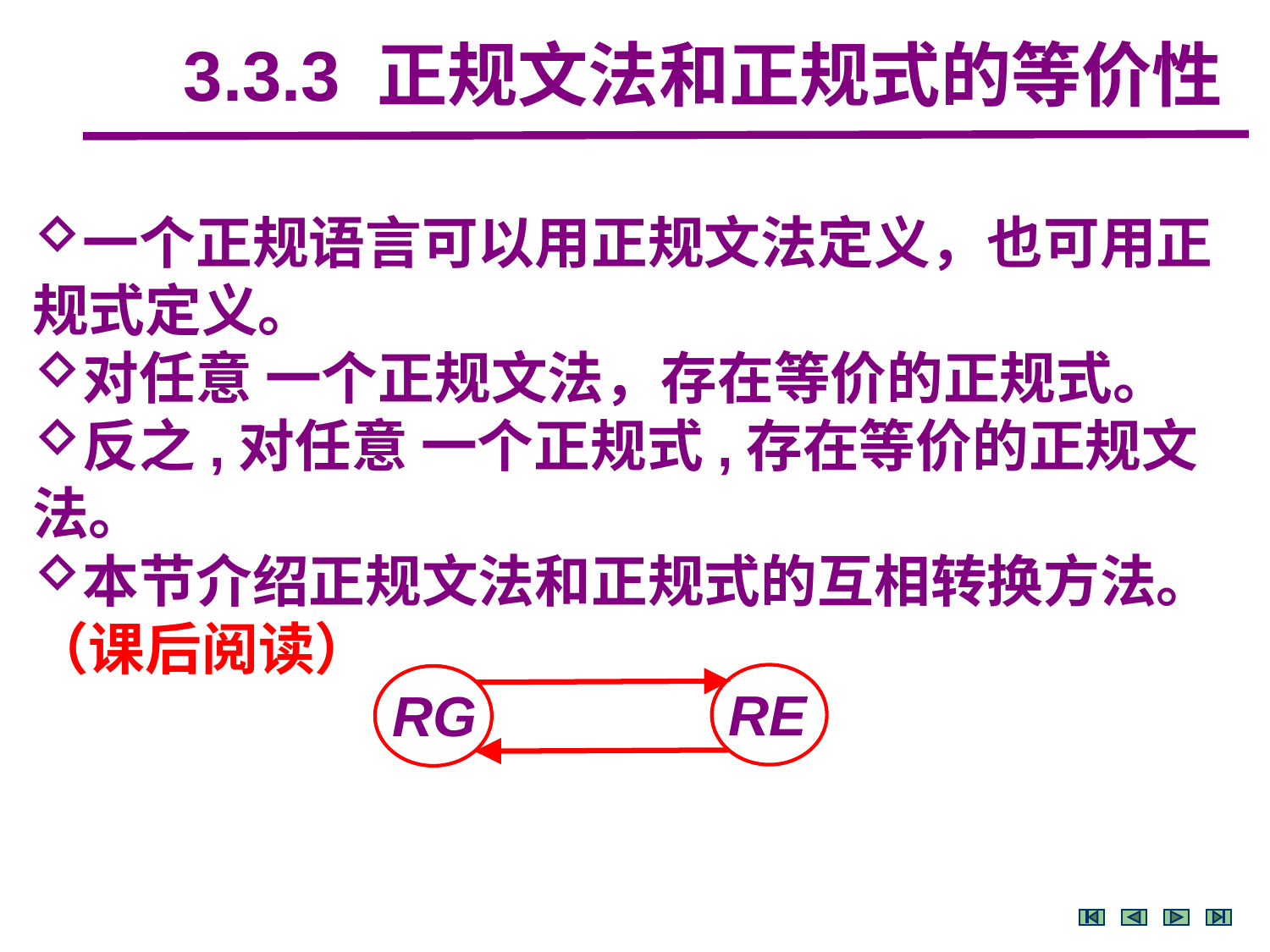

3.3.3 正规文法和正规式的等价性
一个正规语言可以用正规文法定义，也可用正规式定义。
对任意 一个正规文法，存在等价的正规式。
反之,对任意 一个正规式,存在等价的正规文法。
本节介绍正规文法和正规式的互相转换方法。（课后阅读）
RE
RG